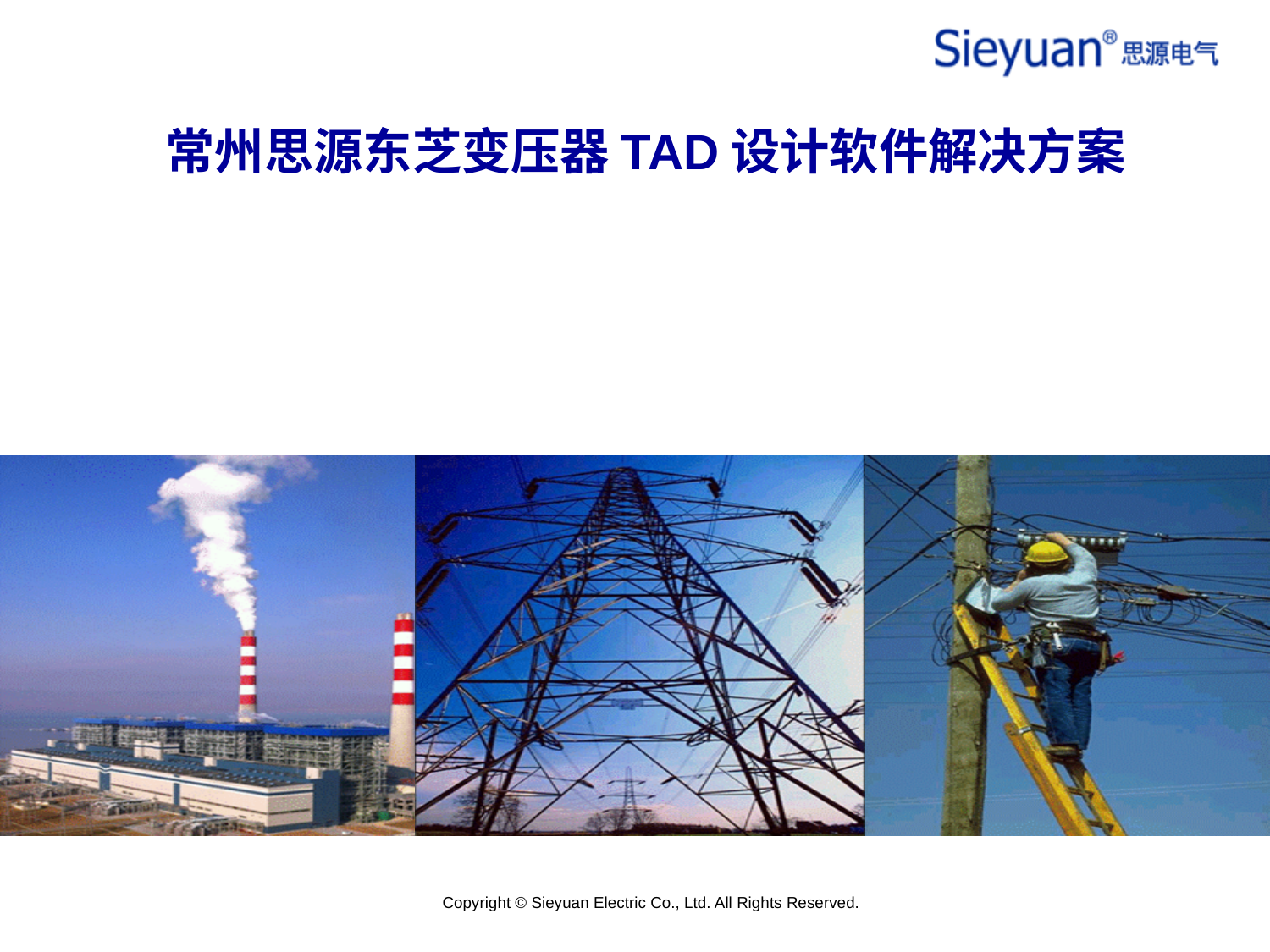

# 常州思源东芝变压器TAD设计软件解决方案

Copyright © Sieyuan Electric Co., Ltd. All Rights Reserved.